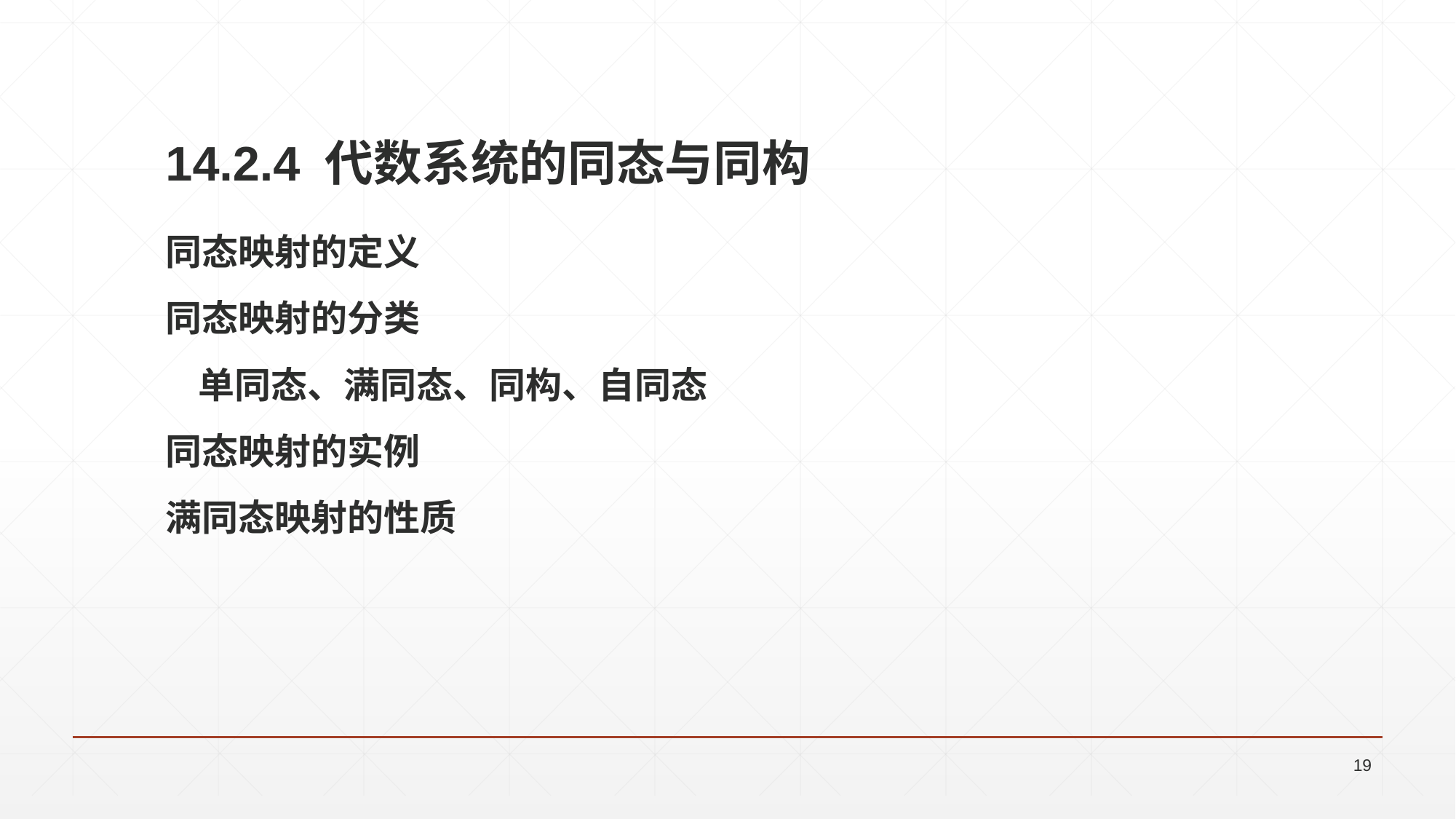

14.2.4 代数系统的同态与同构
同态映射的定义
同态映射的分类
单同态、满同态、同构、自同态
同态映射的实例
满同态映射的性质
19